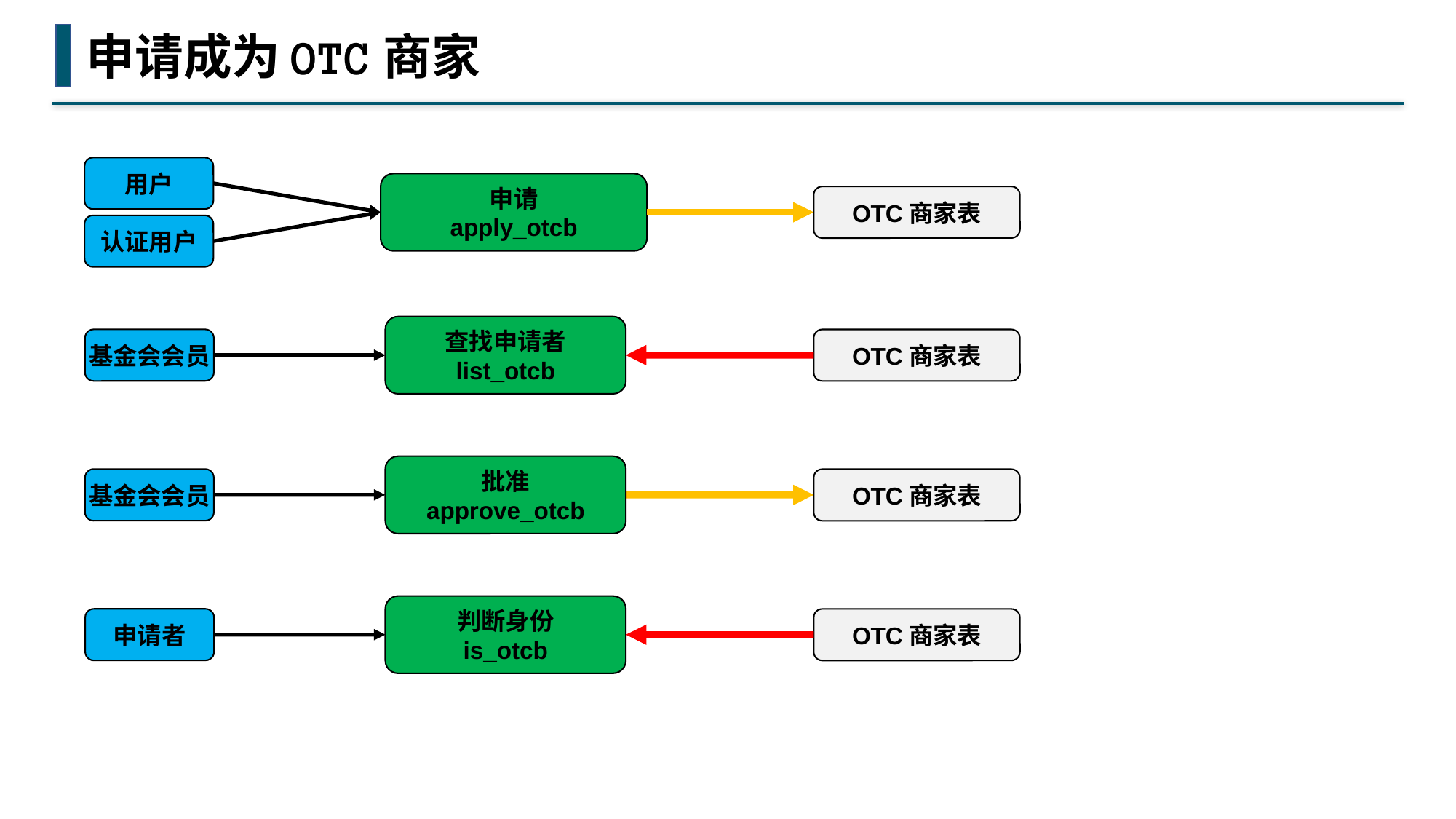

申请成为OTC商家

用户
认证用户
申请
apply_otcb
OTC商家表
查找申请者
list_otcb
基金会会员
OTC商家表
批准
approve_otcb
基金会会员
OTC商家表
判断身份
is_otcb
申请者
OTC商家表